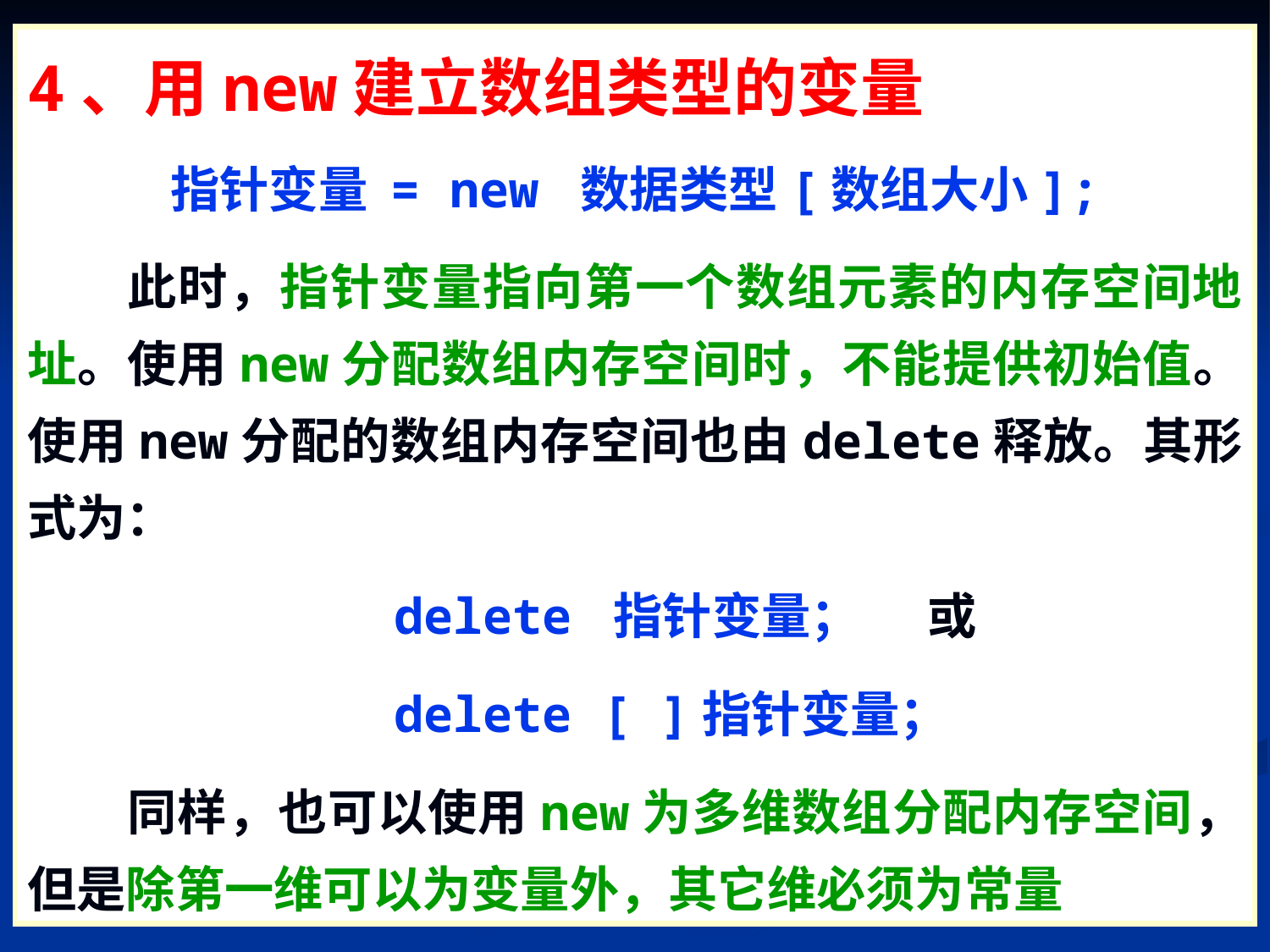

4、用new建立数组类型的变量
指针变量 = new 数据类型[数组大小];
此时，指针变量指向第一个数组元素的内存空间地址。使用new分配数组内存空间时，不能提供初始值。使用new分配的数组内存空间也由delete释放。其形式为：
         delete 指针变量；      或
         delete [ ]指针变量；
同样，也可以使用new为多维数组分配内存空间，但是除第一维可以为变量外，其它维必须为常量